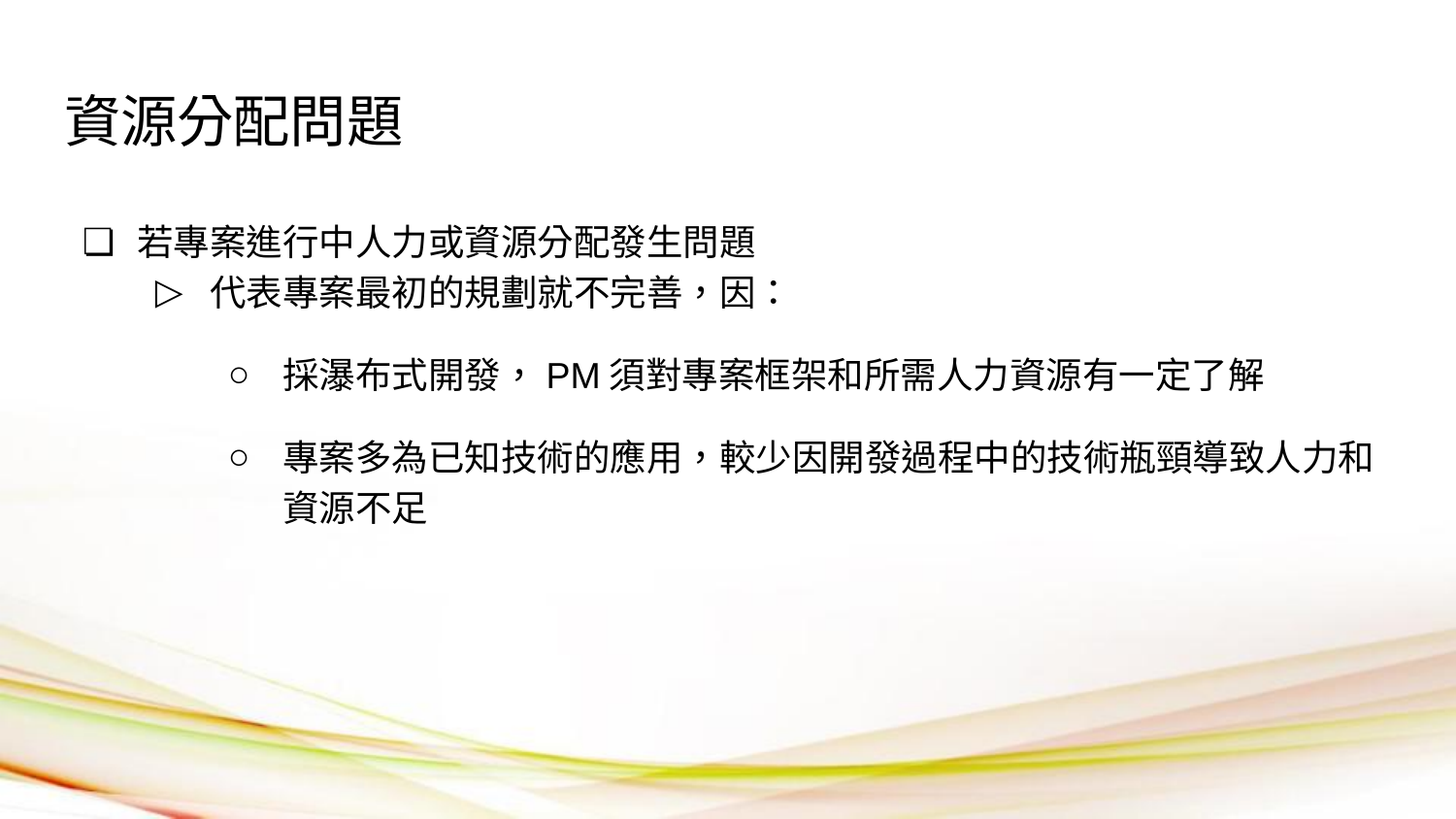

# 資源分配問題
若專案進行中人力或資源分配發生問題
代表專案最初的規劃就不完善，因：
採瀑布式開發，PM須對專案框架和所需人力資源有一定了解
專案多為已知技術的應用，較少因開發過程中的技術瓶頸導致人力和資源不足